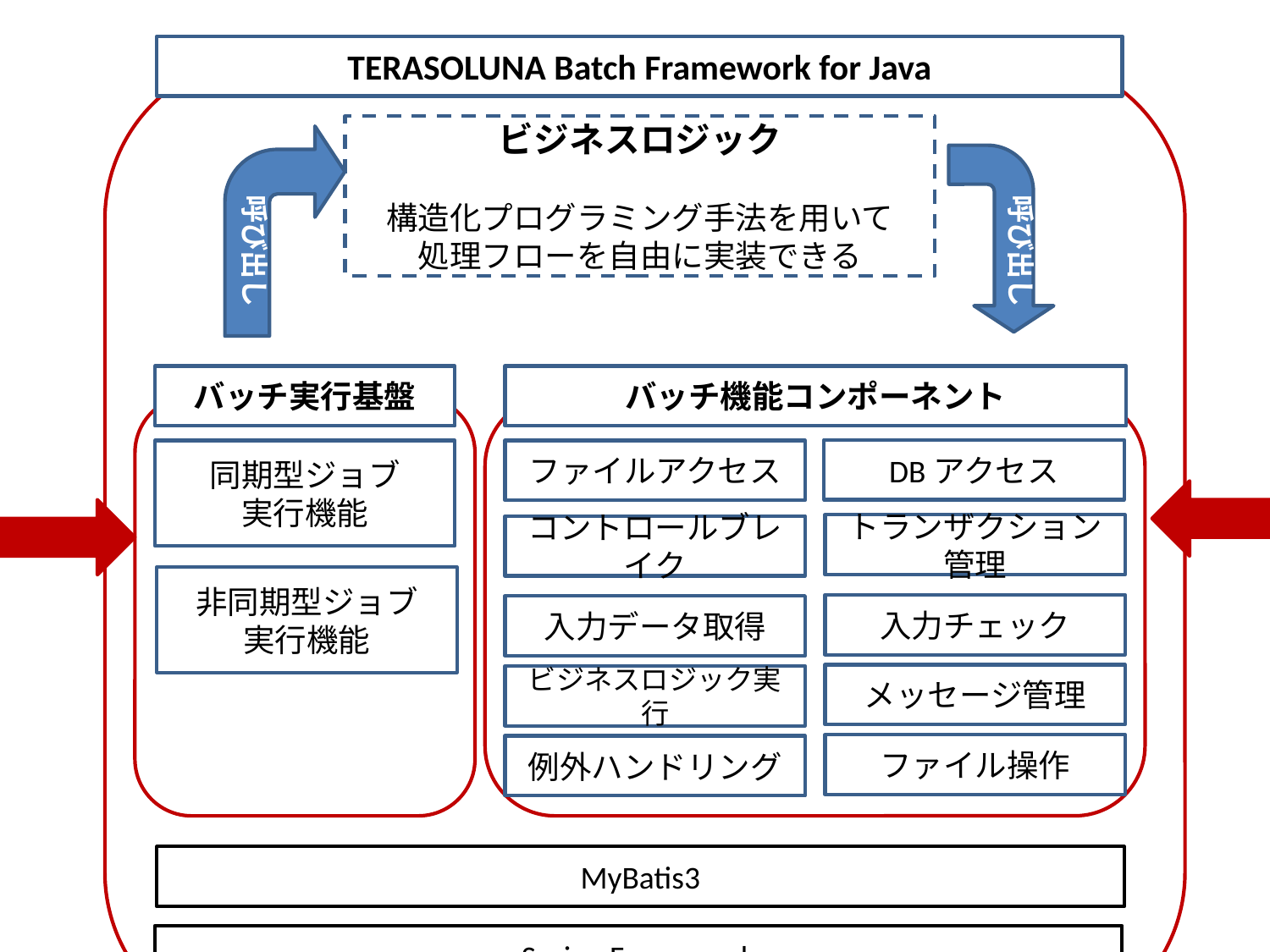

TERASOLUNA Batch Framework for Java

ビジネスロジック

構造化プログラミング手法を用いて
処理フローを自由に実装できる

呼び出し
呼び出し

運用サーバ
バッチ実行基盤
バッチ機能コンポーネント
DBサーバ

DBアクセス
同期型ジョブ
実行機能
ファイルアクセス
ジョブネット
DB

トランザクション管理
コントロールブレイク
非同期型ジョブ
実行機能
入力チェック
入力データ取得
Oracle / PostgreSQL
ジョブスケジューラ
メッセージ管理
ビジネスロジック実行
ファイル操作
例外ハンドリング
MyBatis3
Spring Framework